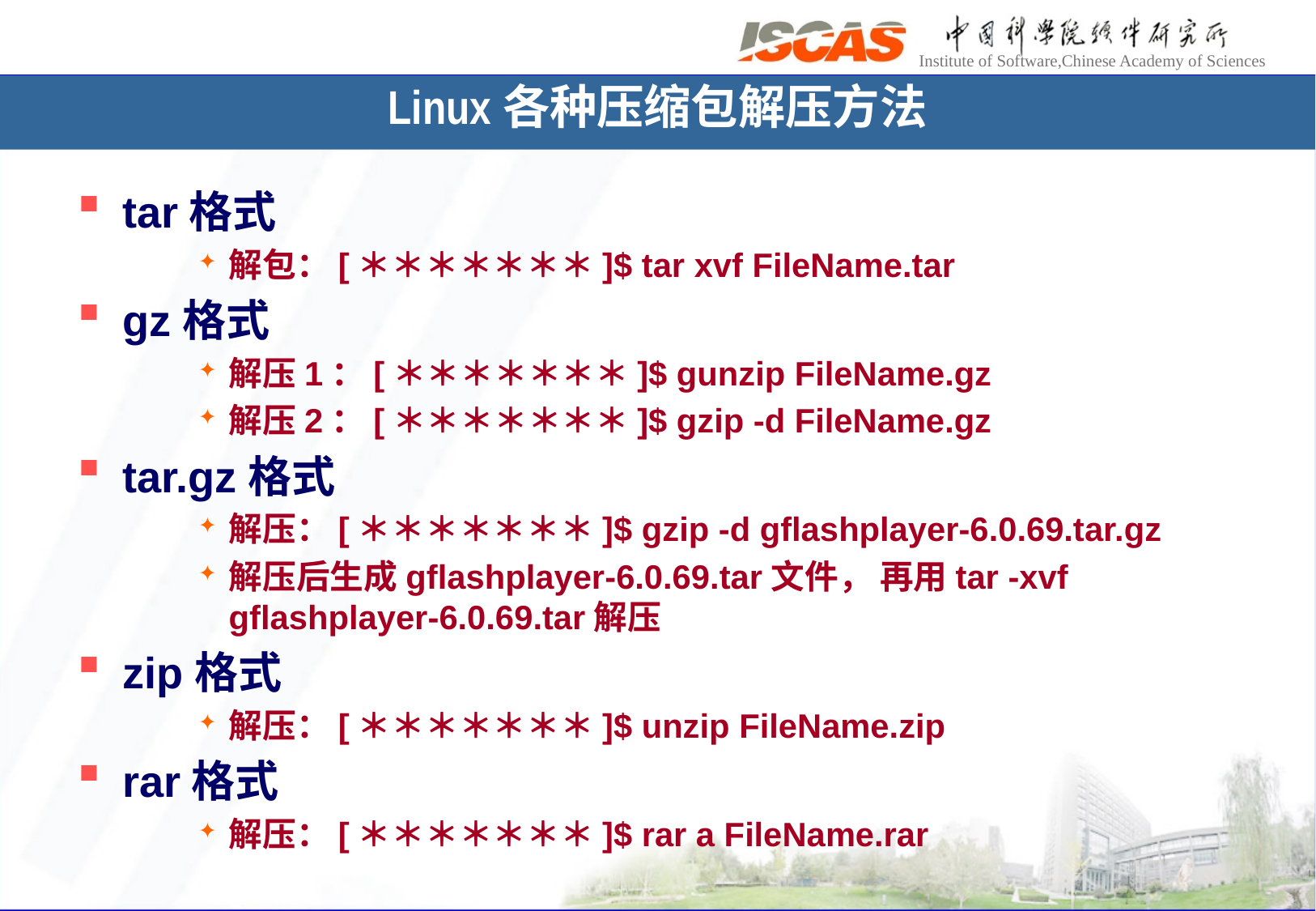

# Linux各种压缩包解压方法
tar格式
解包：[＊＊＊＊＊＊＊]$ tar xvf FileName.tar
gz格式
解压1：[＊＊＊＊＊＊＊]$ gunzip FileName.gz
解压2：[＊＊＊＊＊＊＊]$ gzip -d FileName.gz
tar.gz格式
解压：[＊＊＊＊＊＊＊]$ gzip -d gflashplayer-6.0.69.tar.gz
解压后生成gflashplayer-6.0.69.tar文件， 再用tar -xvf gflashplayer-6.0.69.tar解压
zip格式
解压：[＊＊＊＊＊＊＊]$ unzip FileName.zip
rar格式
解压：[＊＊＊＊＊＊＊]$ rar a FileName.rar